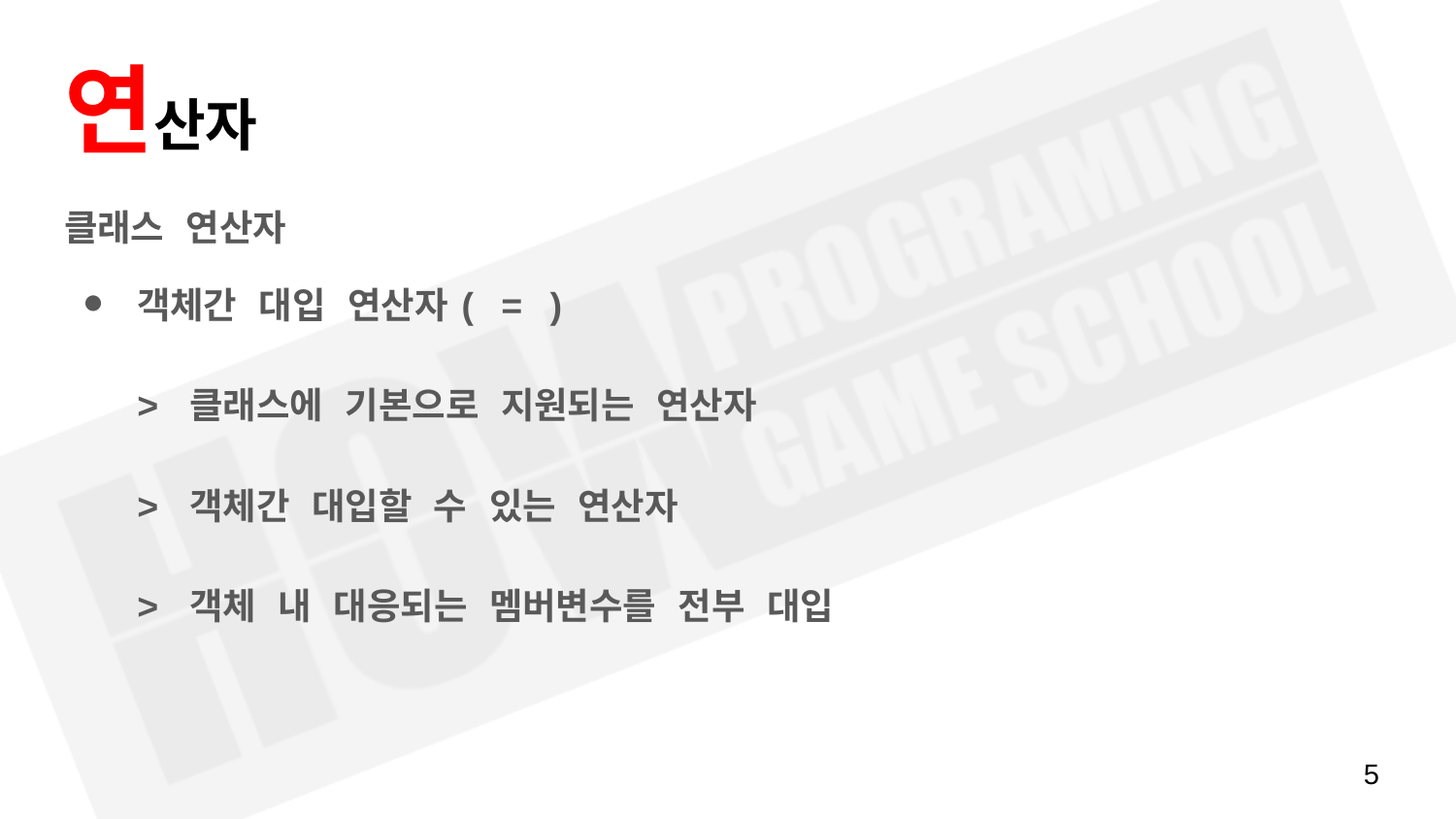

# 연산자
클래스 연산자
객체간 대입 연산자( = )
> 클래스에 기본으로 지원되는 연산자
> 객체간 대입할 수 있는 연산자
> 객체 내 대응되는 멤버변수를 전부 대입
5